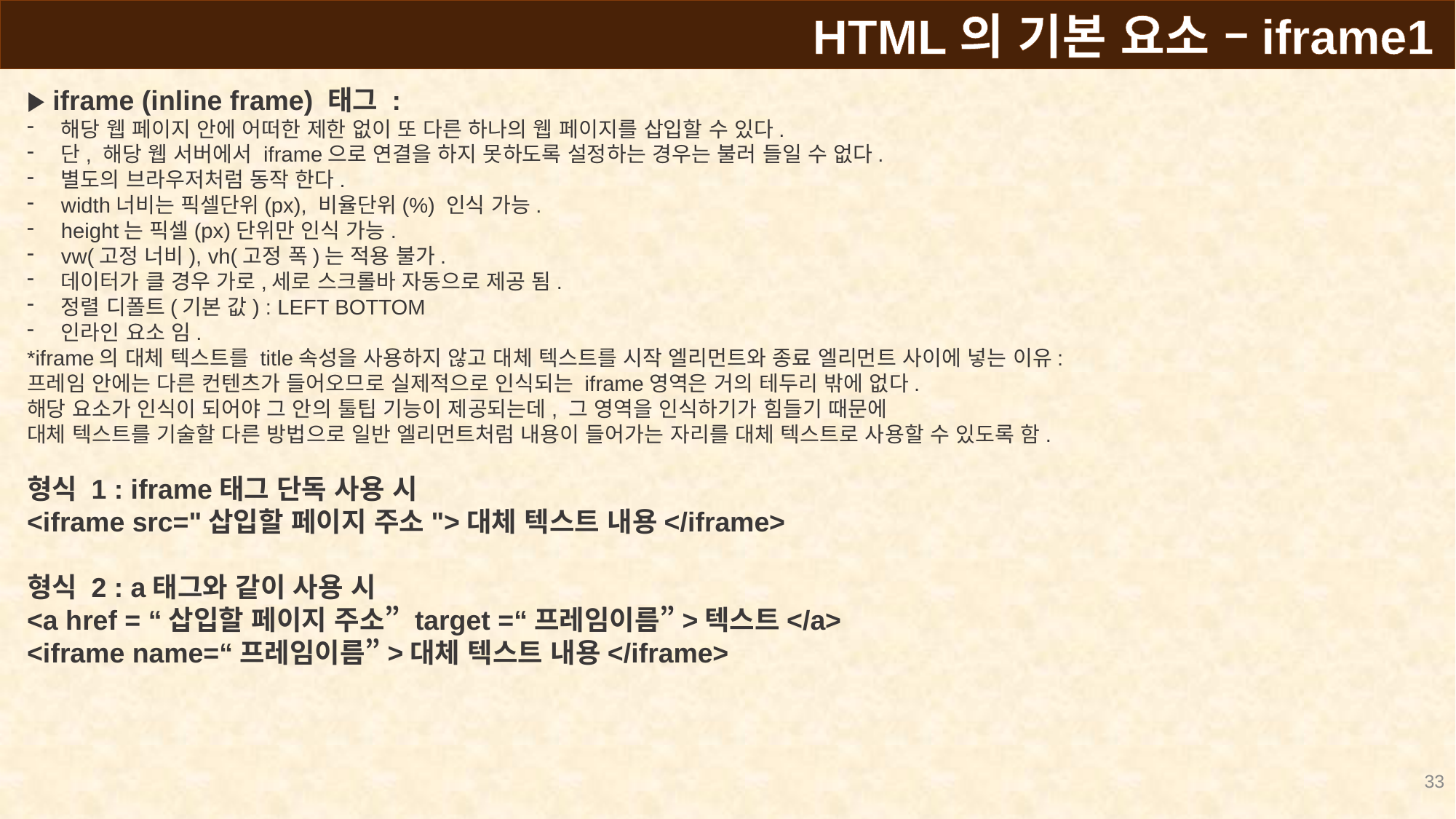

HTML의 기본 요소 –iframe1
▶ iframe (inline frame) 태그 :
해당 웹 페이지 안에 어떠한 제한 없이 또 다른 하나의 웹 페이지를 삽입할 수 있다.
단, 해당 웹 서버에서 iframe으로 연결을 하지 못하도록 설정하는 경우는 불러 들일 수 없다.
별도의 브라우저처럼 동작 한다.
width너비는 픽셀단위(px), 비율단위(%) 인식 가능.
height는 픽셀(px)단위만 인식 가능.
vw(고정 너비), vh(고정 폭)는 적용 불가.
데이터가 클 경우 가로,세로 스크롤바 자동으로 제공 됨.
정렬 디폴트(기본 값) : LEFT BOTTOM
인라인 요소 임.
*iframe의 대체 텍스트를 title속성을 사용하지 않고 대체 텍스트를 시작 엘리먼트와 종료 엘리먼트 사이에 넣는 이유:
프레임 안에는 다른 컨텐츠가 들어오므로 실제적으로 인식되는 iframe영역은 거의 테두리 밖에 없다.
해당 요소가 인식이 되어야 그 안의 툴팁 기능이 제공되는데, 그 영역을 인식하기가 힘들기 때문에
대체 텍스트를 기술할 다른 방법으로 일반 엘리먼트처럼 내용이 들어가는 자리를 대체 텍스트로 사용할 수 있도록 함.

형식 1 : iframe태그 단독 사용 시
<iframe src="삽입할 페이지 주소">대체 텍스트 내용</iframe>

형식 2 : a태그와 같이 사용 시
<a href = “삽입할 페이지 주소” target =“프레임이름”>텍스트</a>
<iframe name=“프레임이름”>대체 텍스트 내용</iframe>
33